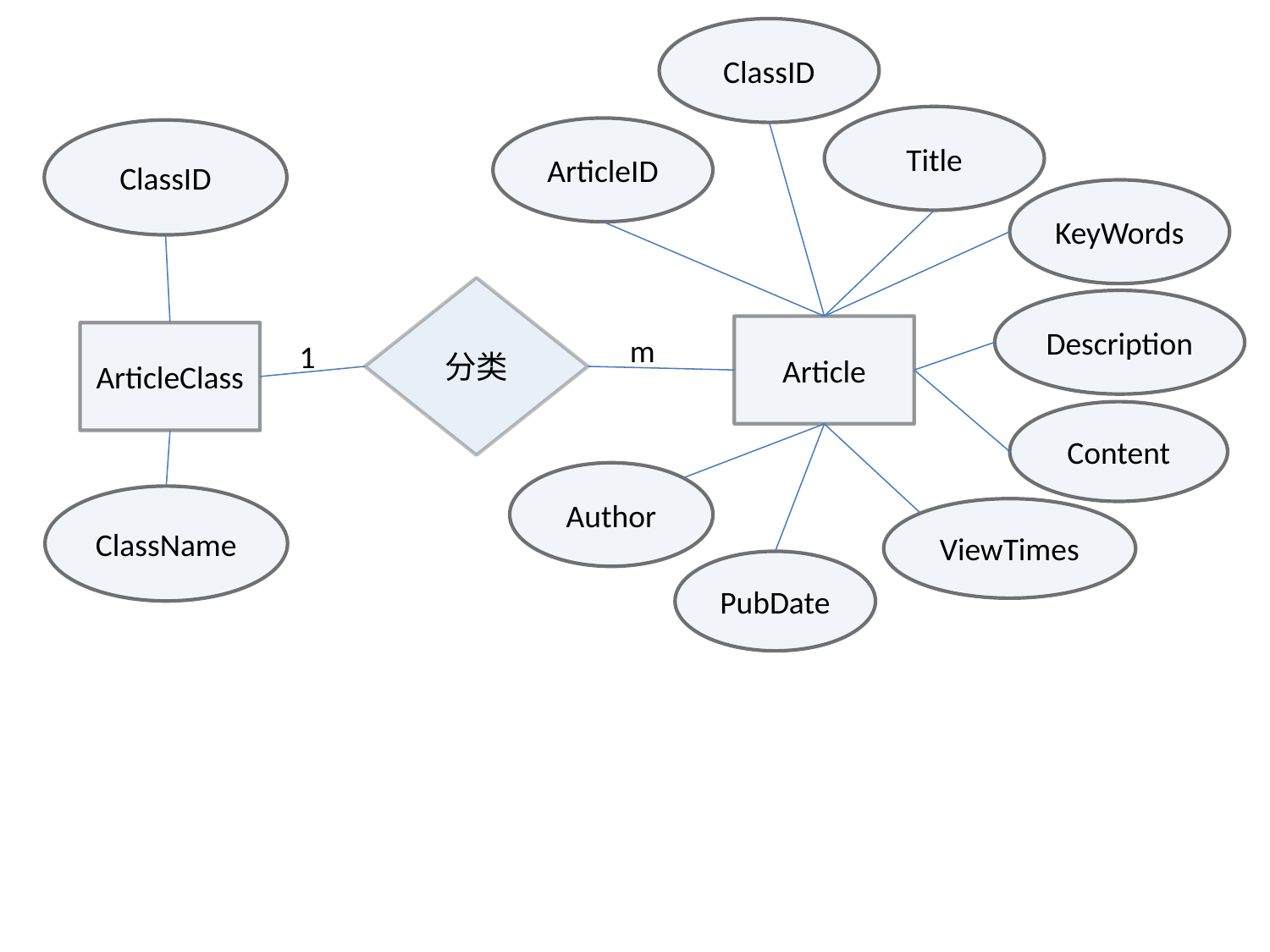

ClassID
Title
ArticleID
ClassID
KeyWords
分类
Description
Article
ArticleClass
m
1
Content
Author
ClassName
ViewTimes
PubDate